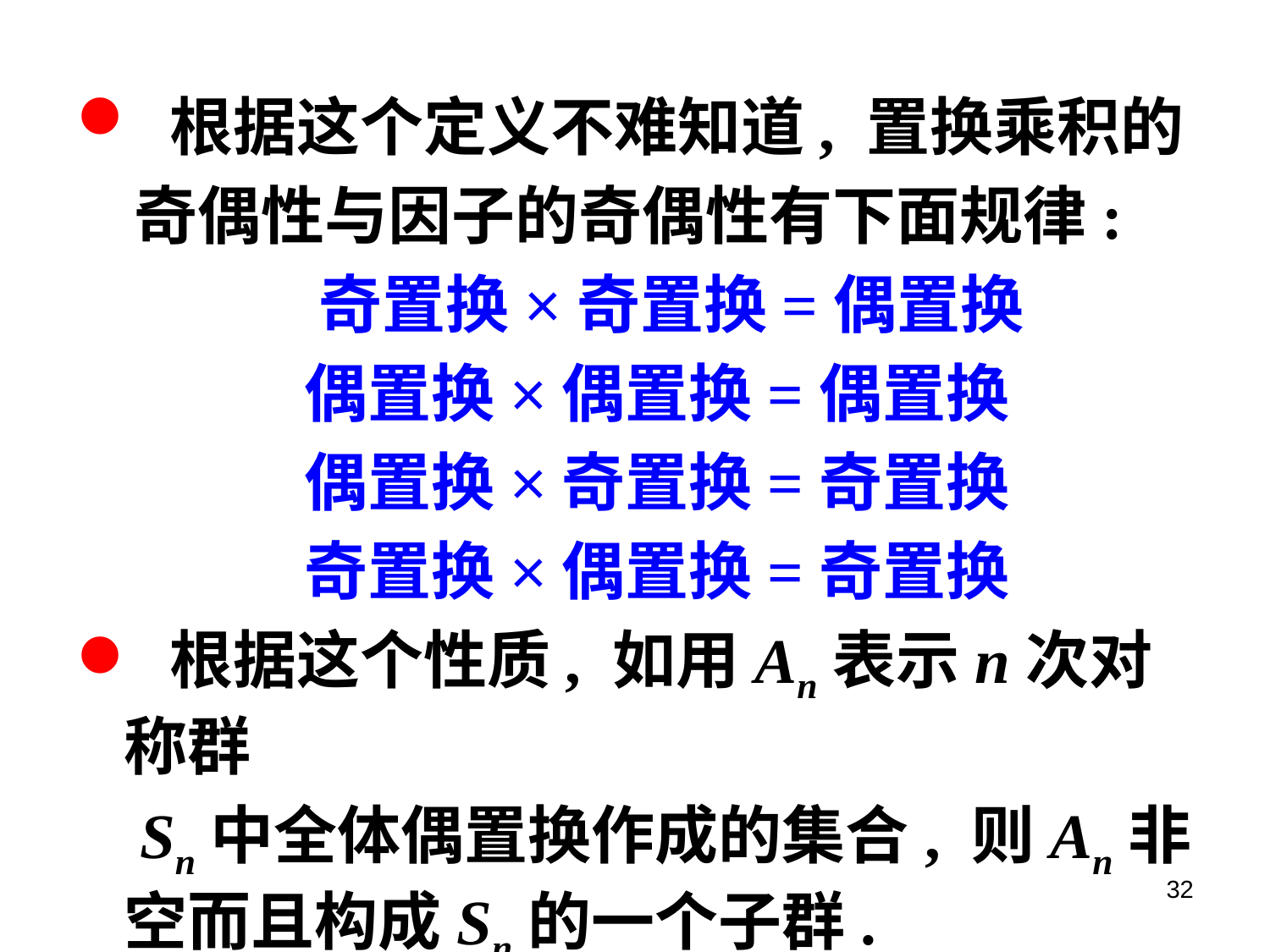

根据这个定义不难知道, 置换乘积的
   奇偶性与因子的奇偶性有下面规律:
    奇置换×奇置换=偶置换
  偶置换×偶置换=偶置换
  偶置换×奇置换=奇置换
  奇置换×偶置换=奇置换
 根据这个性质, 如用An表示n次对称群
    Sn中全体偶置换作成的集合, 则An非空而且构成Sn的一个子群.

32